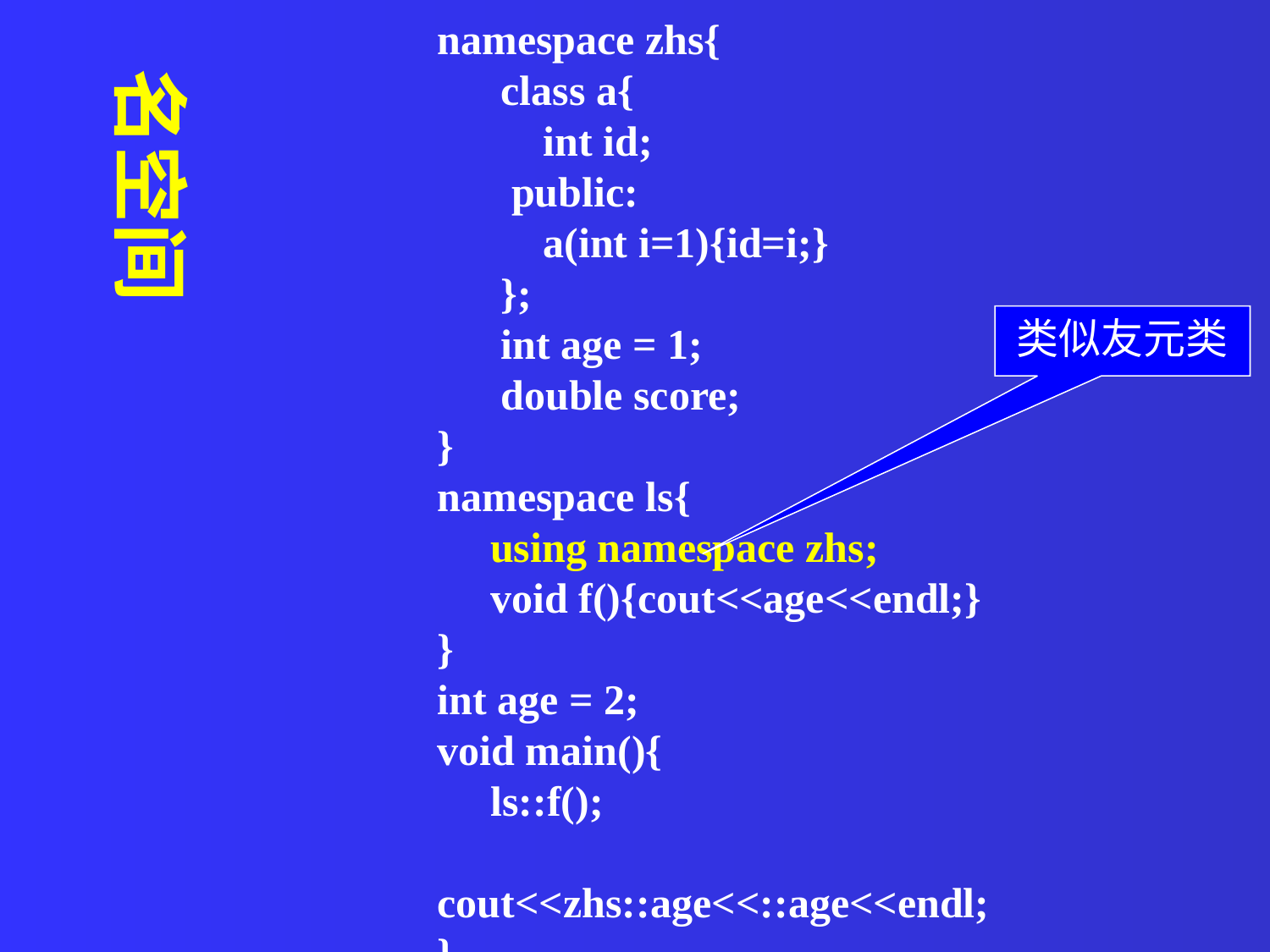

namespace zhs{
class a{
    int id;
 public:
    a(int i=1){id=i;}
};
int age = 1;
double score;
}
namespace ls{
     using namespace zhs;
     void f(){cout<<age<<endl;}
}
int age = 2;
void main(){
     ls::f();
     cout<<zhs::age<<::age<<endl;
}
名空间
类似友元类